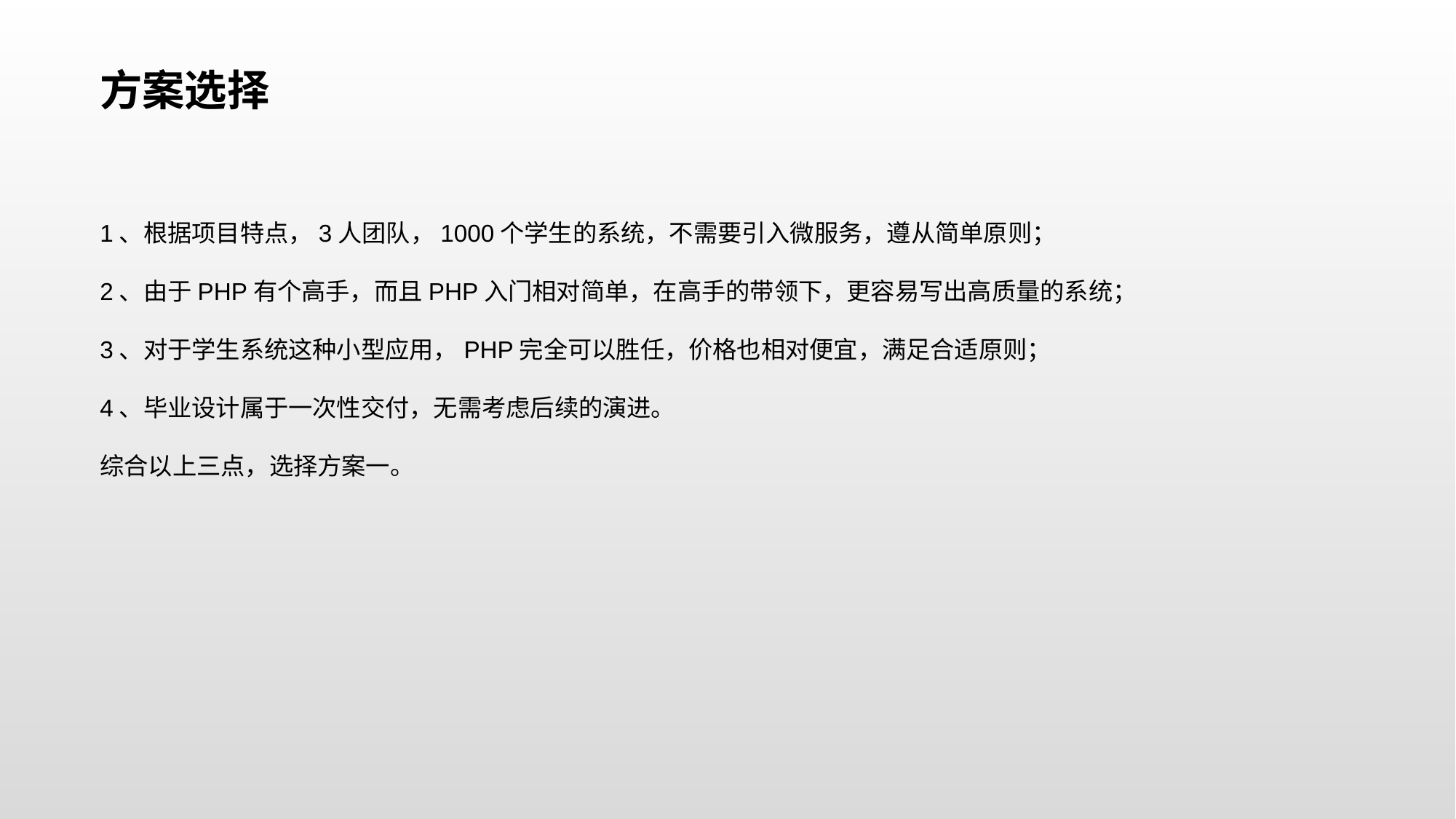

方案选择
1、根据项目特点，3人团队，1000个学生的系统，不需要引入微服务，遵从简单原则；
2、由于PHP有个高手，而且PHP入门相对简单，在高手的带领下，更容易写出高质量的系统；
3、对于学生系统这种小型应用，PHP完全可以胜任，价格也相对便宜，满足合适原则；
4、毕业设计属于一次性交付，无需考虑后续的演进。
综合以上三点，选择方案一。